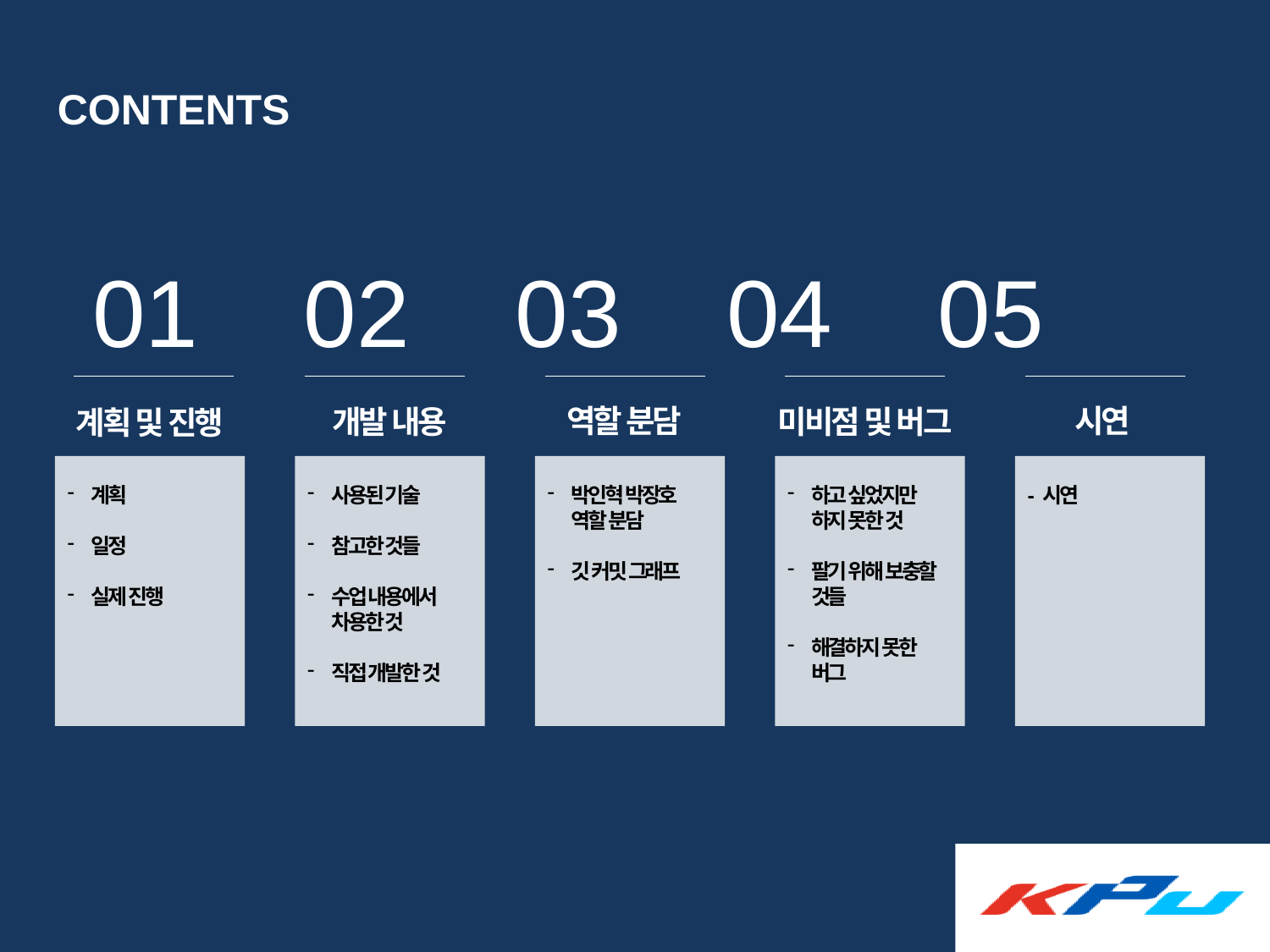

CONTENTS
 01    02    03    04    05
역할 분담
시연
개발 내용
미비점 및 버그
계획 및 진행

계획

일정

실제 진행
사용된 기술

참고한 것들

수업 내용에서  차용한 것

직접 개발한 것
박인혁 박장호  역할 분담

깃 커밋 그래프

하고 싶었지만  하지 못한 것

팔기 위해 보충할 것들

해결하지 못한  버그

- 시연